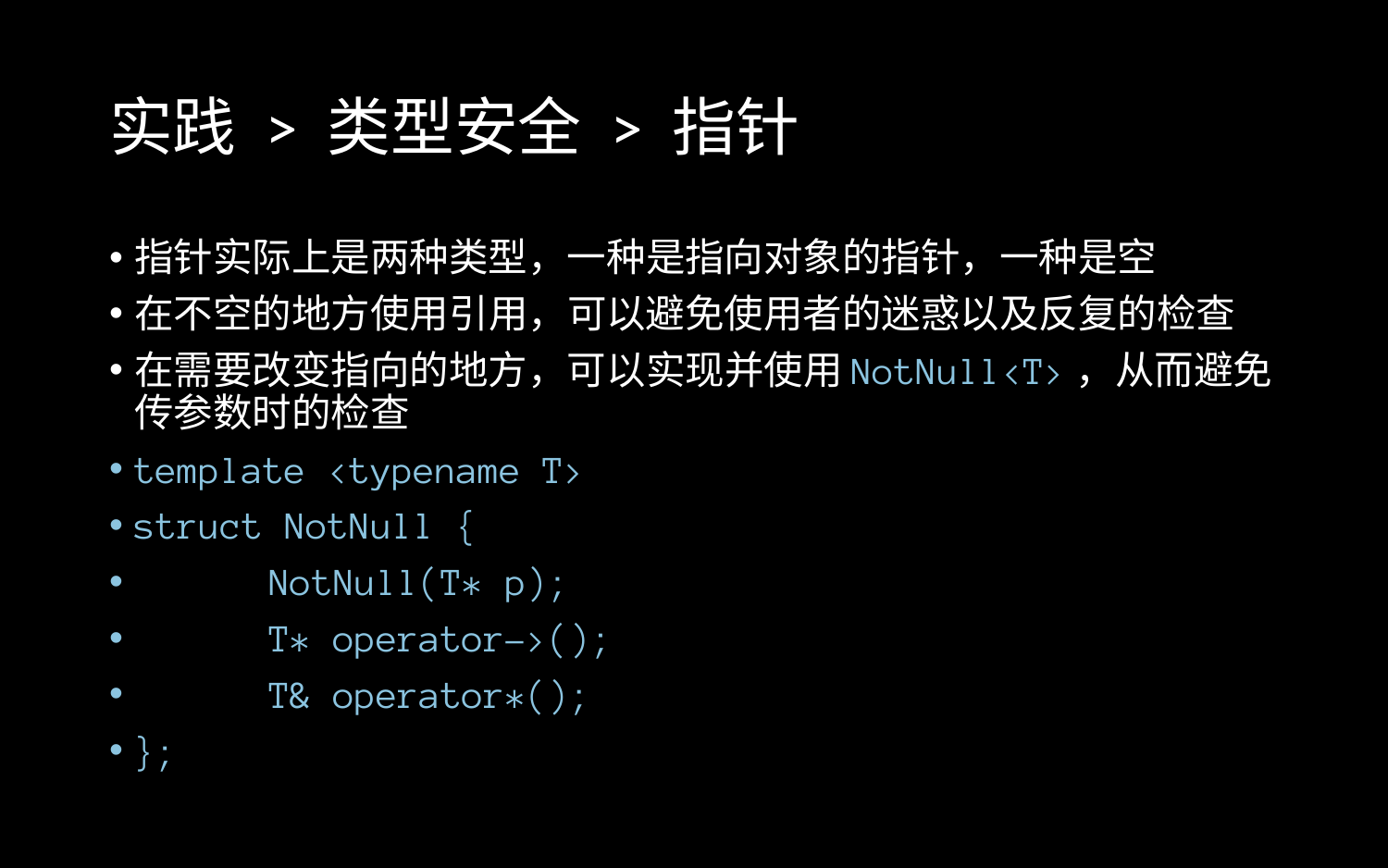

# 实践 > 类型安全 > 指针
指针实际上是两种类型，一种是指向对象的指针，一种是空
在不空的地方使用引用，可以避免使用者的迷惑以及反复的检查
在需要改变指向的地方，可以实现并使用NotNull<T>，从而避免传参数时的检查
template <typename T>
struct NotNull {
	NotNull(T* p);
	T* operator->();
	T& operator*();
};